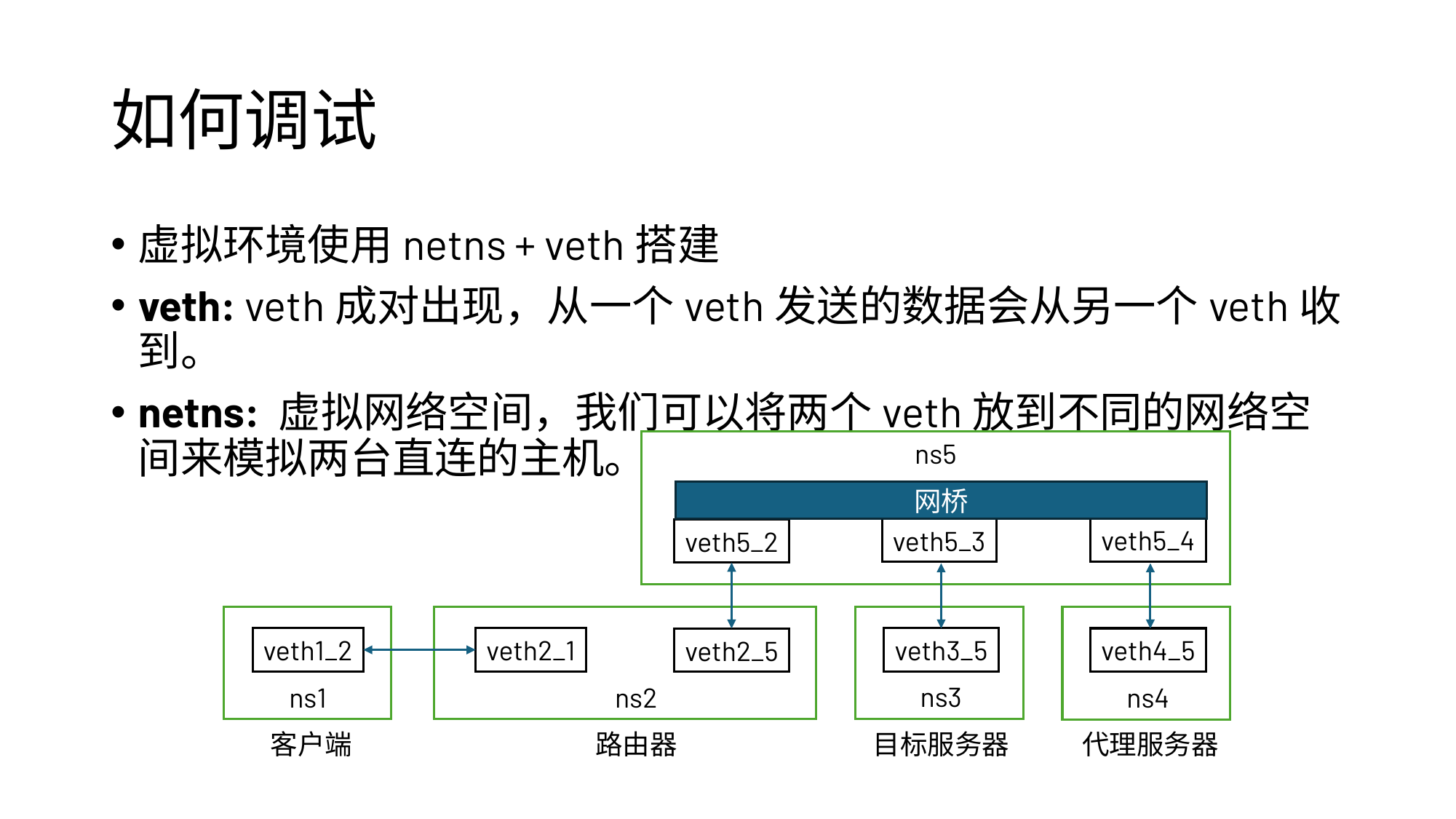

# 如何调试
虚拟环境使用netns + veth搭建
veth: veth成对出现，从一个veth发送的数据会从另一个veth收到。
netns: 虚拟网络空间，我们可以将两个veth放到不同的网络空间来模拟两台直连的主机。

ns5
网桥
veth5_4
veth5_3
veth5_2

veth1_2
veth2_1
veth3_5
veth4_5
veth2_5
ns3
ns1
ns2
ns4
客户端
路由器
目标服务器
代理服务器